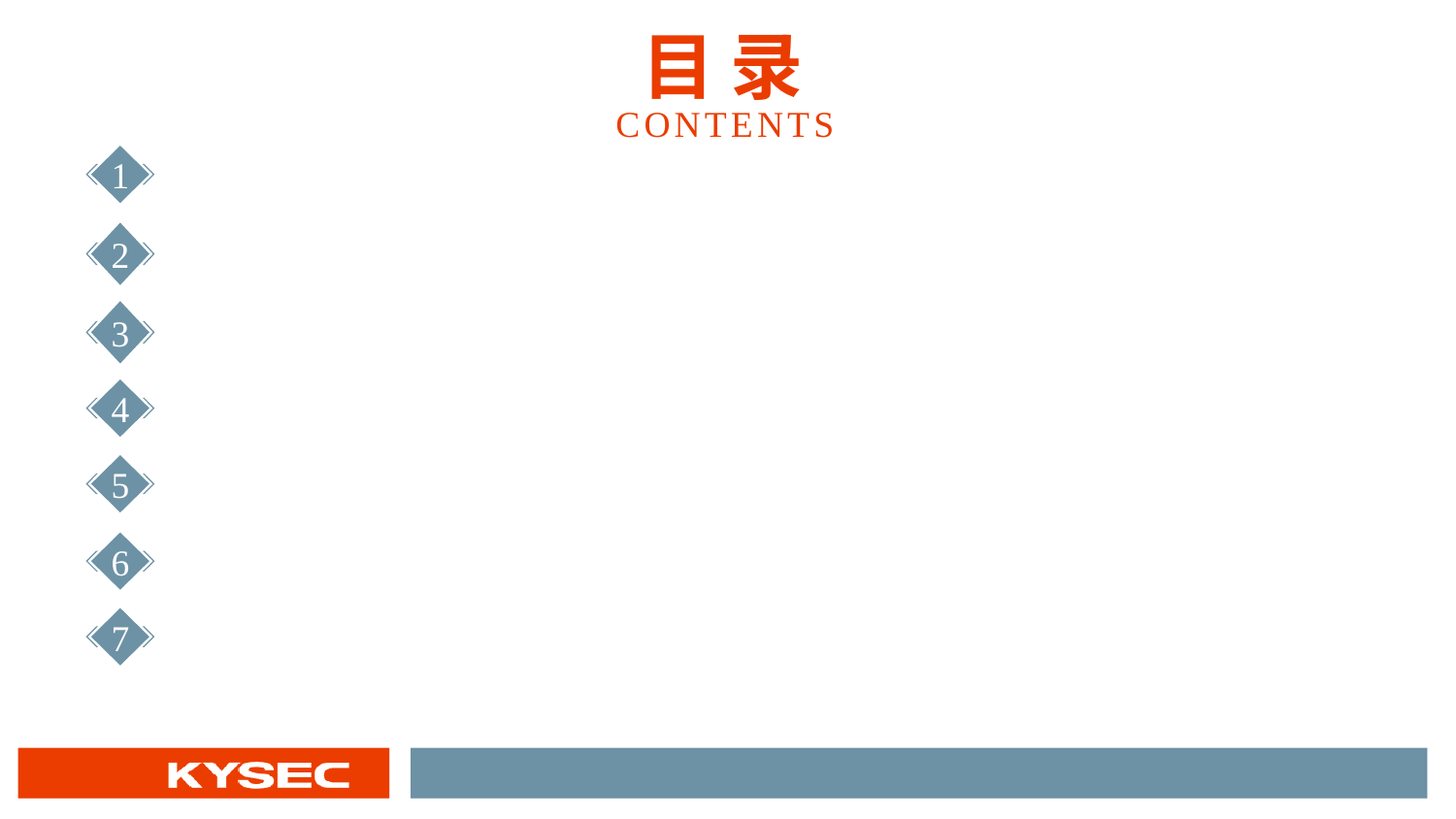

目 录
CONTENTS
1

2

3

4
5

6

7